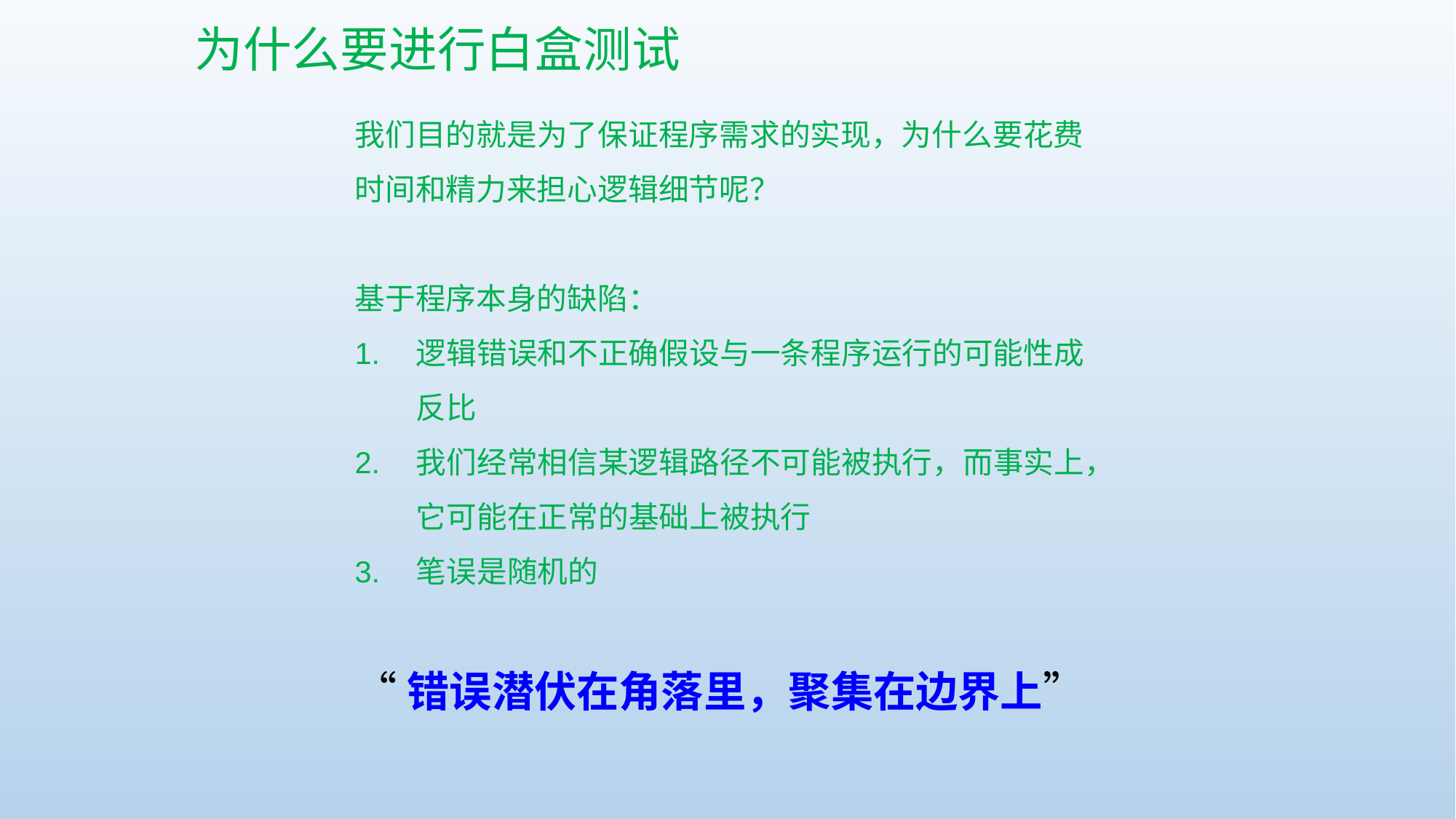

为什么要进行白盒测试
我们目的就是为了保证程序需求的实现，为什么要花费时间和精力来担心逻辑细节呢？

基于程序本身的缺陷：
逻辑错误和不正确假设与一条程序运行的可能性成反比
我们经常相信某逻辑路径不可能被执行，而事实上，它可能在正常的基础上被执行
笔误是随机的

“错误潜伏在角落里，聚集在边界上”